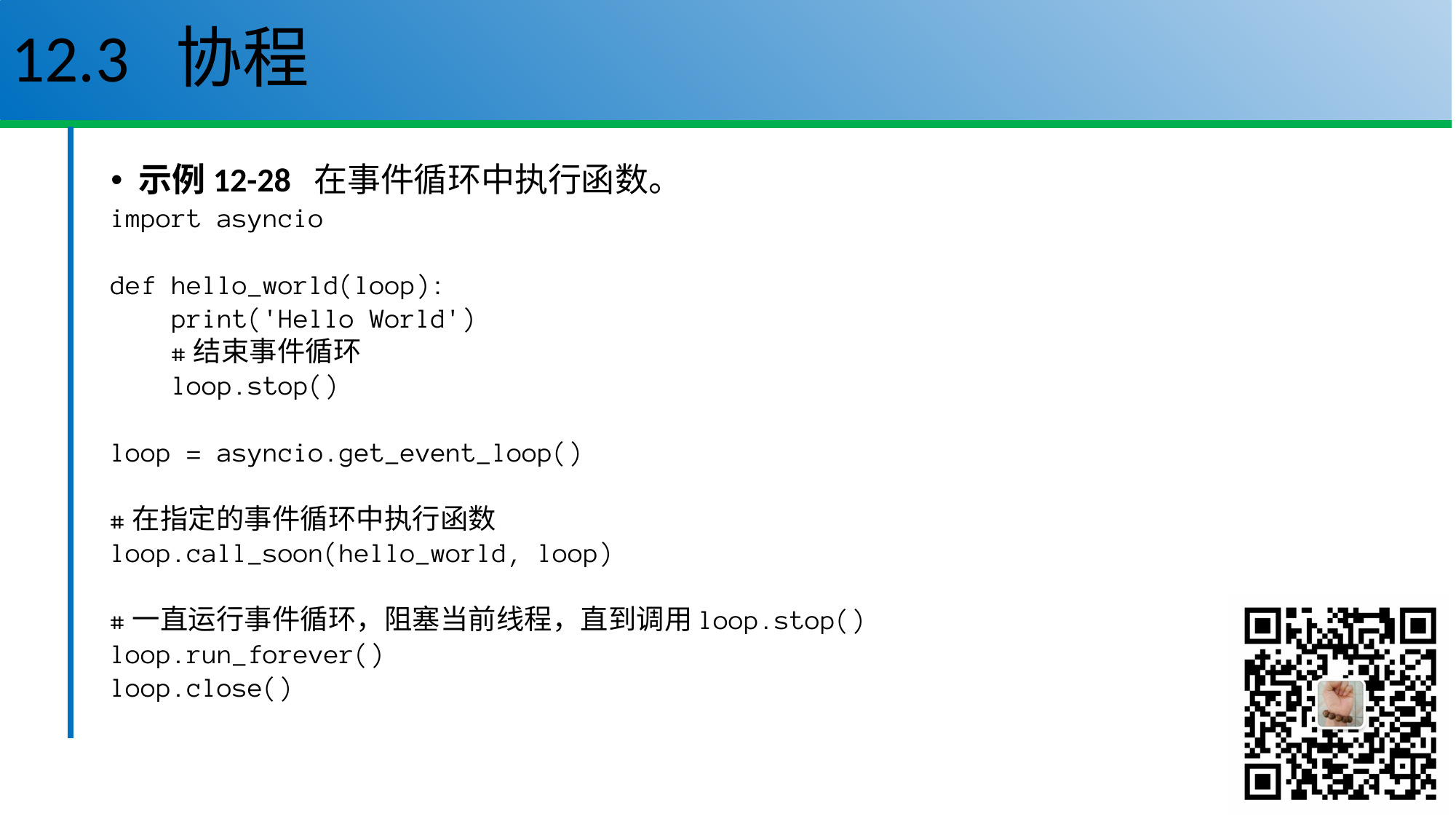

# 12.3  协程
示例12-28  在事件循环中执行函数。
import asyncio

def hello_world(loop):
    print('Hello World')
    #结束事件循环
    loop.stop()

loop = asyncio.get_event_loop()

#在指定的事件循环中执行函数
loop.call_soon(hello_world, loop)

#一直运行事件循环，阻塞当前线程，直到调用loop.stop()
loop.run_forever()
loop.close()
70